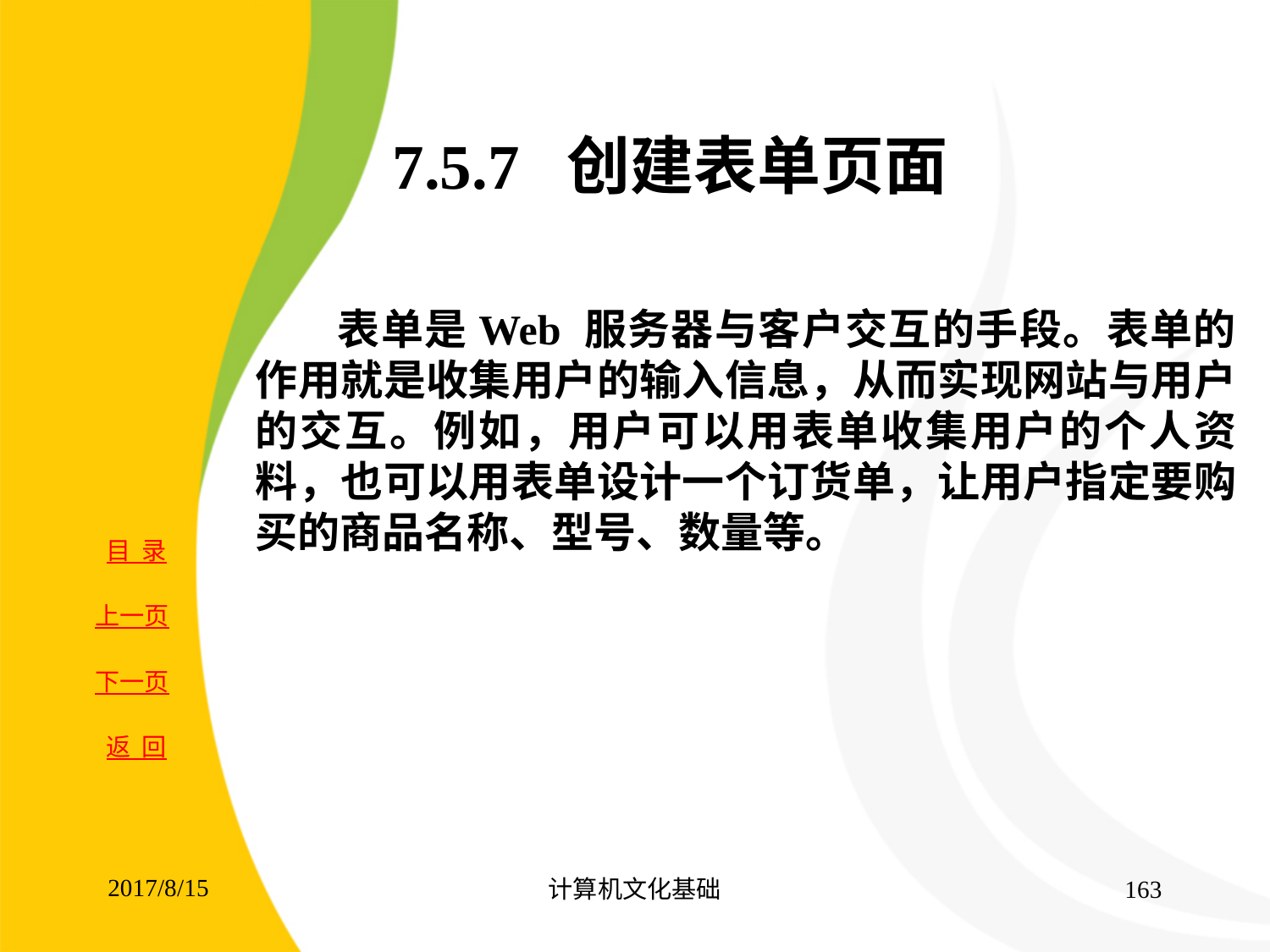

# 7.5.7  创建表单页面
           表单是Web 服务器与客户交互的手段。表单的作用就是收集用户的输入信息，从而实现网站与用户的交互。例如，用户可以用表单收集用户的个人资料，也可以用表单设计一个订货单，让用户指定要购买的商品名称、型号、数量等。
2017/8/15
计算机文化基础
163